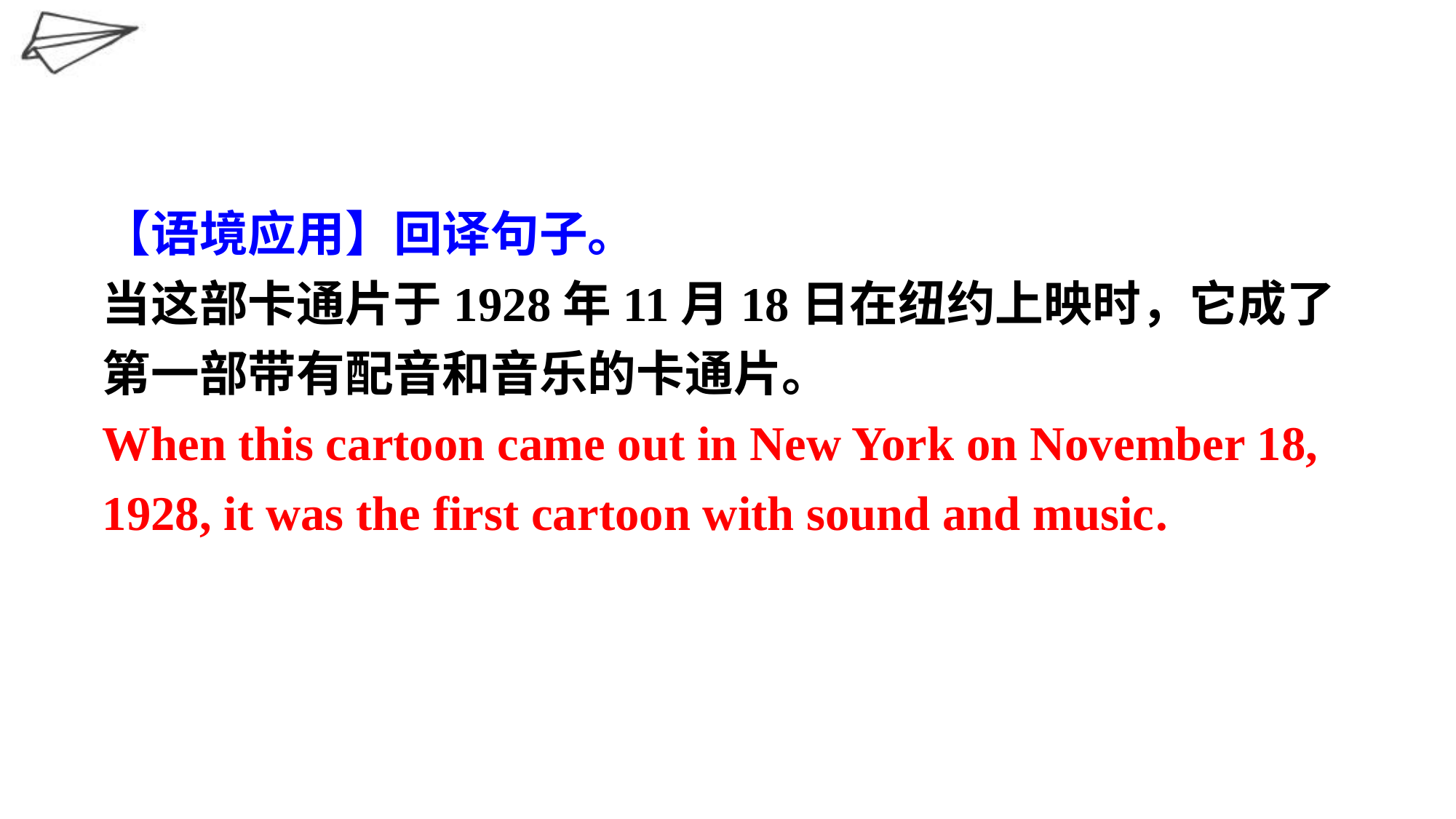

【语境应用】回译句子。
当这部卡通片于1928年11月18日在纽约上映时，它成了第一部带有配音和音乐的卡通片。
When this cartoon came out in New York on November 18, 1928, it was the first cartoon with sound and music.